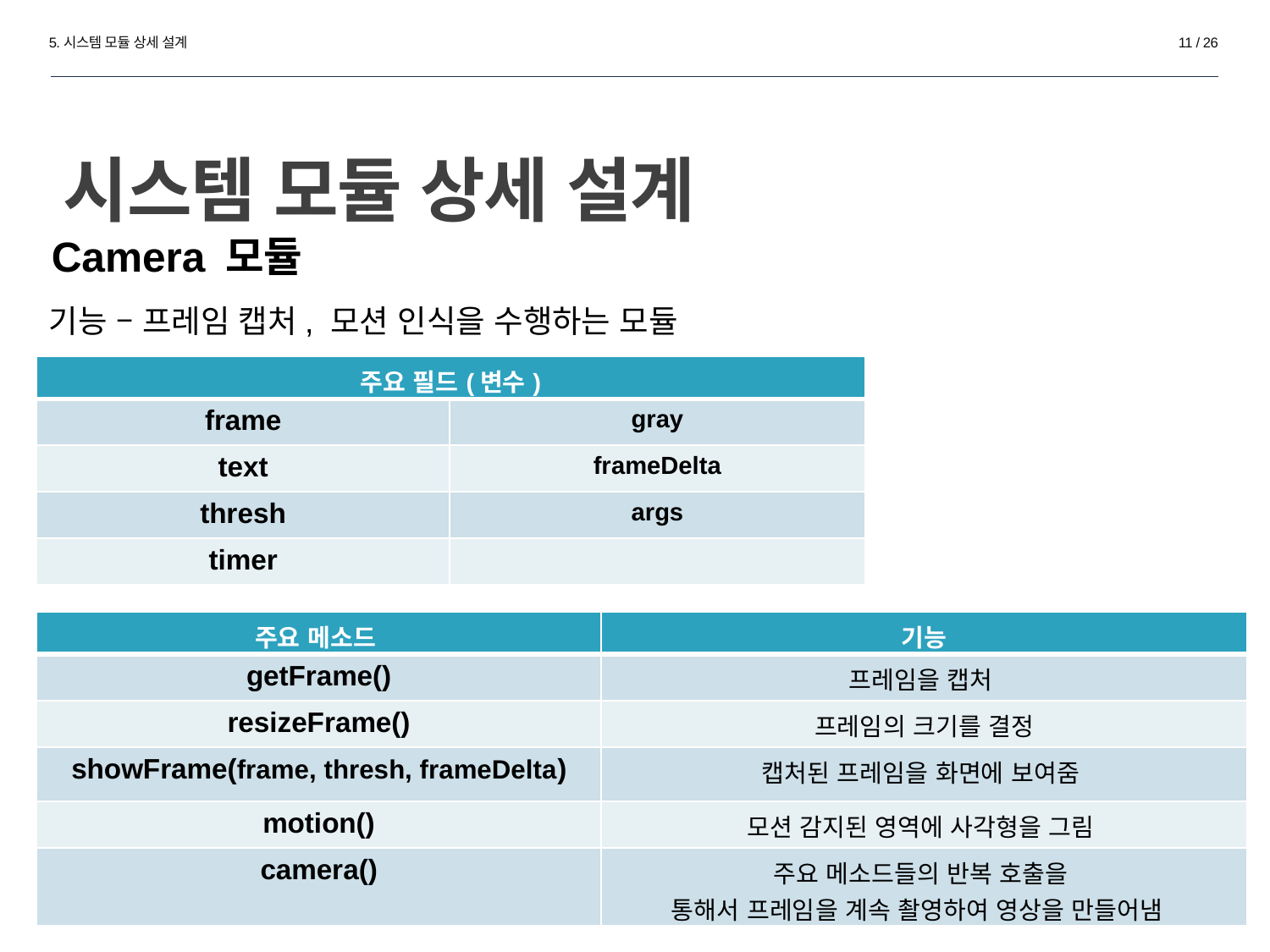

5.시스템 모듈 상세 설계
11 / 26
시스템 모듈 상세 설계
# Camera 모듈
기능 – 프레임 캡처, 모션 인식을 수행하는 모듈
| 주요 필드(변수) |  |
| --- | --- |
| frame | gray |
| text | frameDelta |
| thresh | args |
| timer |  |
| 주요 메소드 | 기능 |
| --- | --- |
| getFrame() | 프레임을 캡처 |
| resizeFrame() | 프레임의 크기를 결정 |
| showFrame(frame, thresh, frameDelta) | 캡처된 프레임을 화면에 보여줌 |
| motion() | 모션 감지된 영역에 사각형을 그림 |
| camera() | 주요 메소드들의 반복 호출을 통해서 프레임을 계속 촬영하여 영상을 만들어냄 |